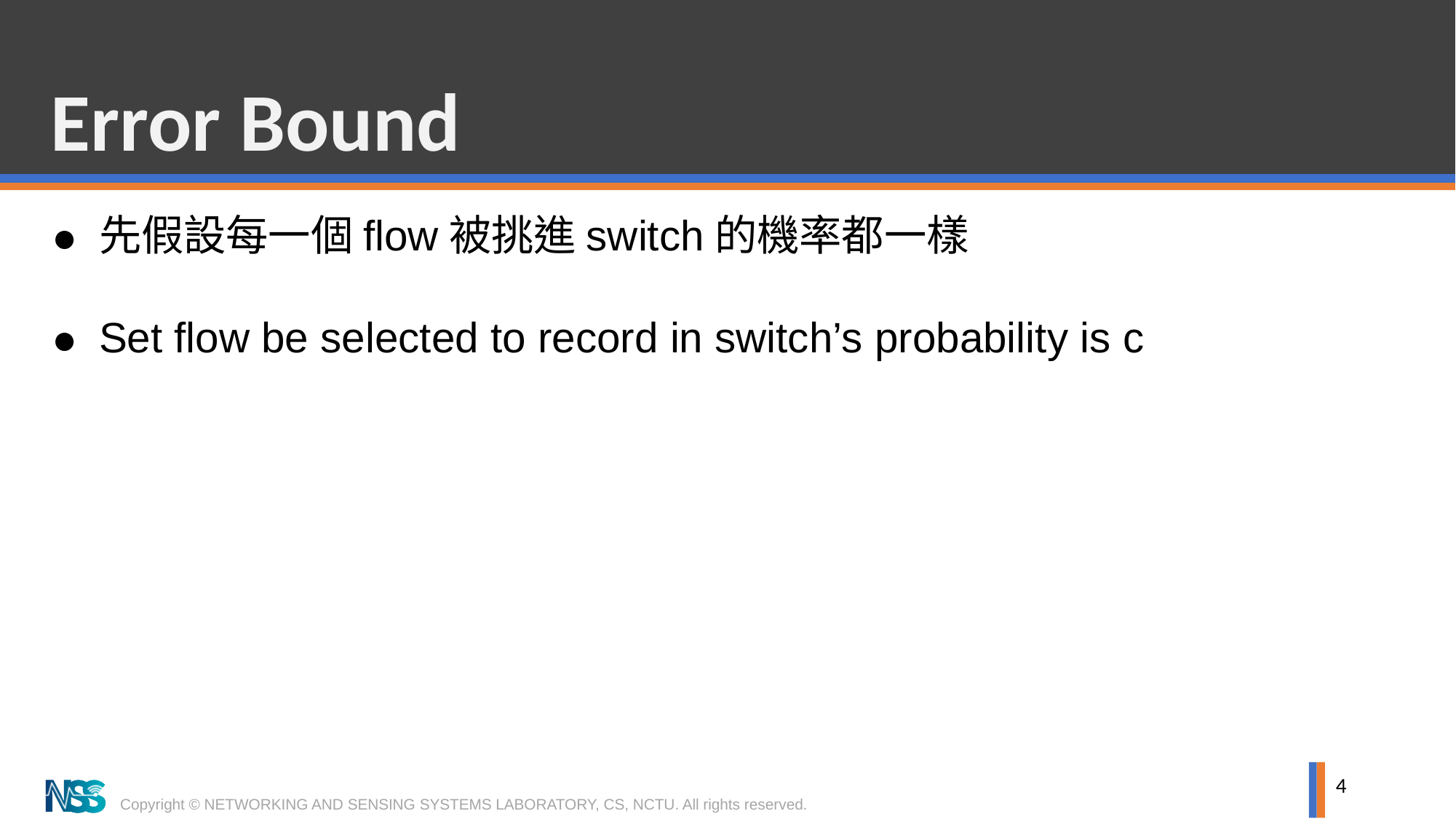

# Error Bound
先假設每一個flow被挑進switch的機率都一樣

Set flow be selected to record in switch’s probability is c
4